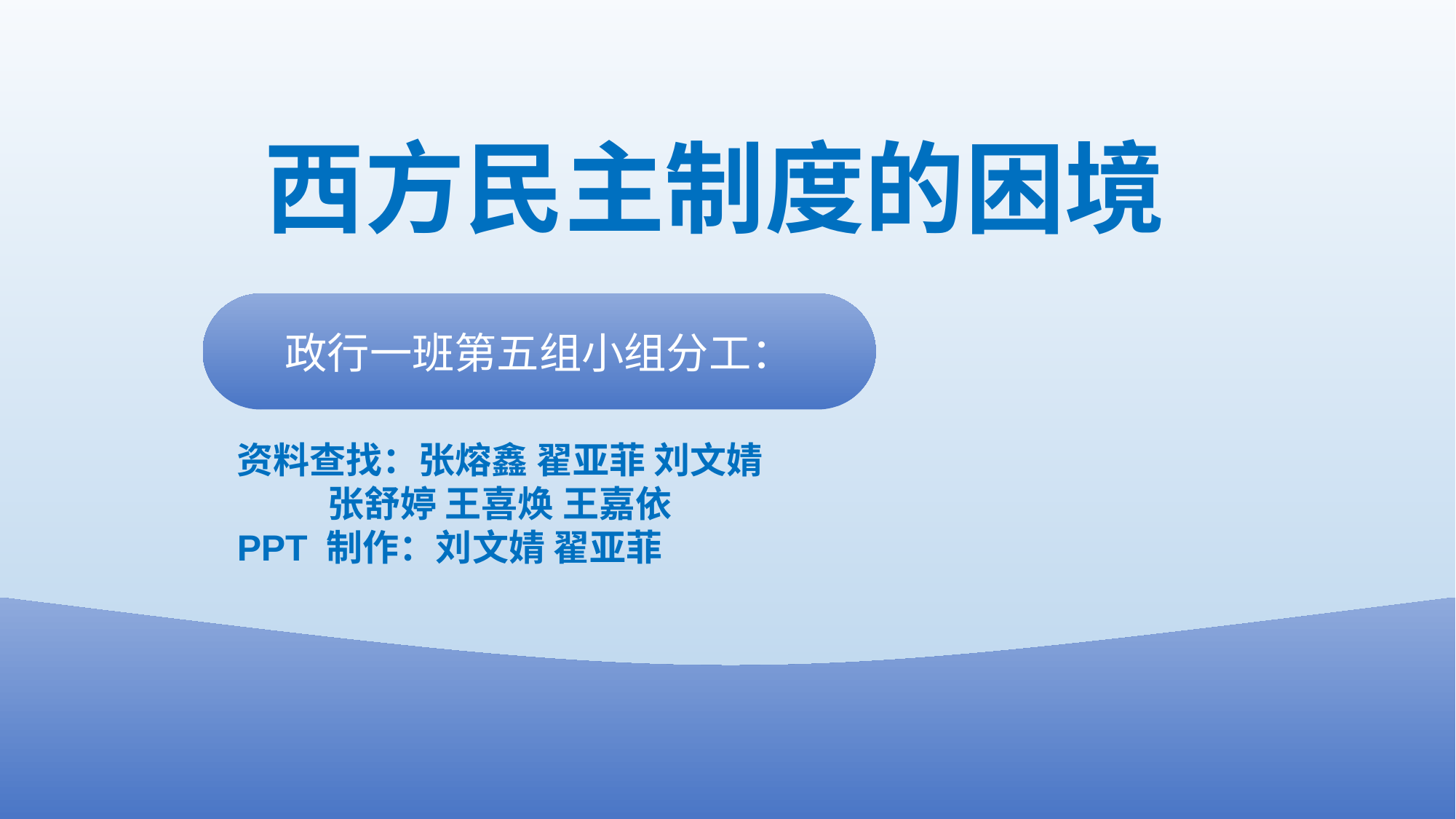

西方民主制度的困境
政行一班第五组小组分工：
资料查找：张熔鑫 翟亚菲 刘文婧
          张舒婷 王喜焕 王嘉依
PPT 制作：刘文婧 翟亚菲